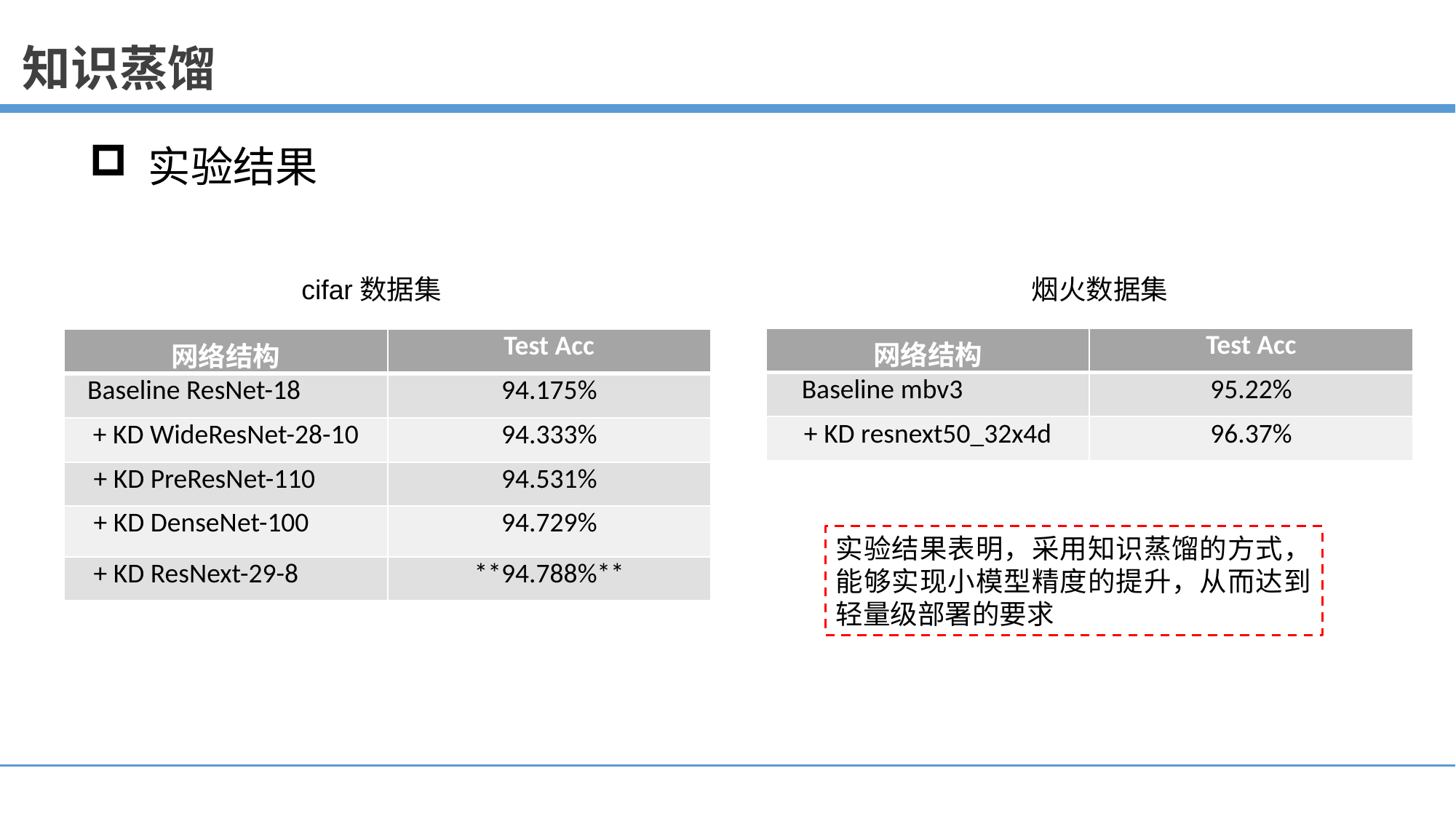

知识蒸馏
 实验结果
cifar数据集
烟火数据集
| 网络结构 | Test Acc |
| --- | --- |
| Baseline mbv3 | 95.22% |
| + KD resnext50\_32x4d | 96.37% |
| 网络结构 | Test Acc |
| --- | --- |
| Baseline ResNet-18 | 94.175% |
| + KD WideResNet-28-10 | 94.333% |
| + KD PreResNet-110 | 94.531% |
| + KD DenseNet-100 | 94.729% |
| + KD ResNext-29-8 | \*\*94.788%\*\* |
实验结果表明，采用知识蒸馏的方式，能够实现小模型精度的提升，从而达到轻量级部署的要求